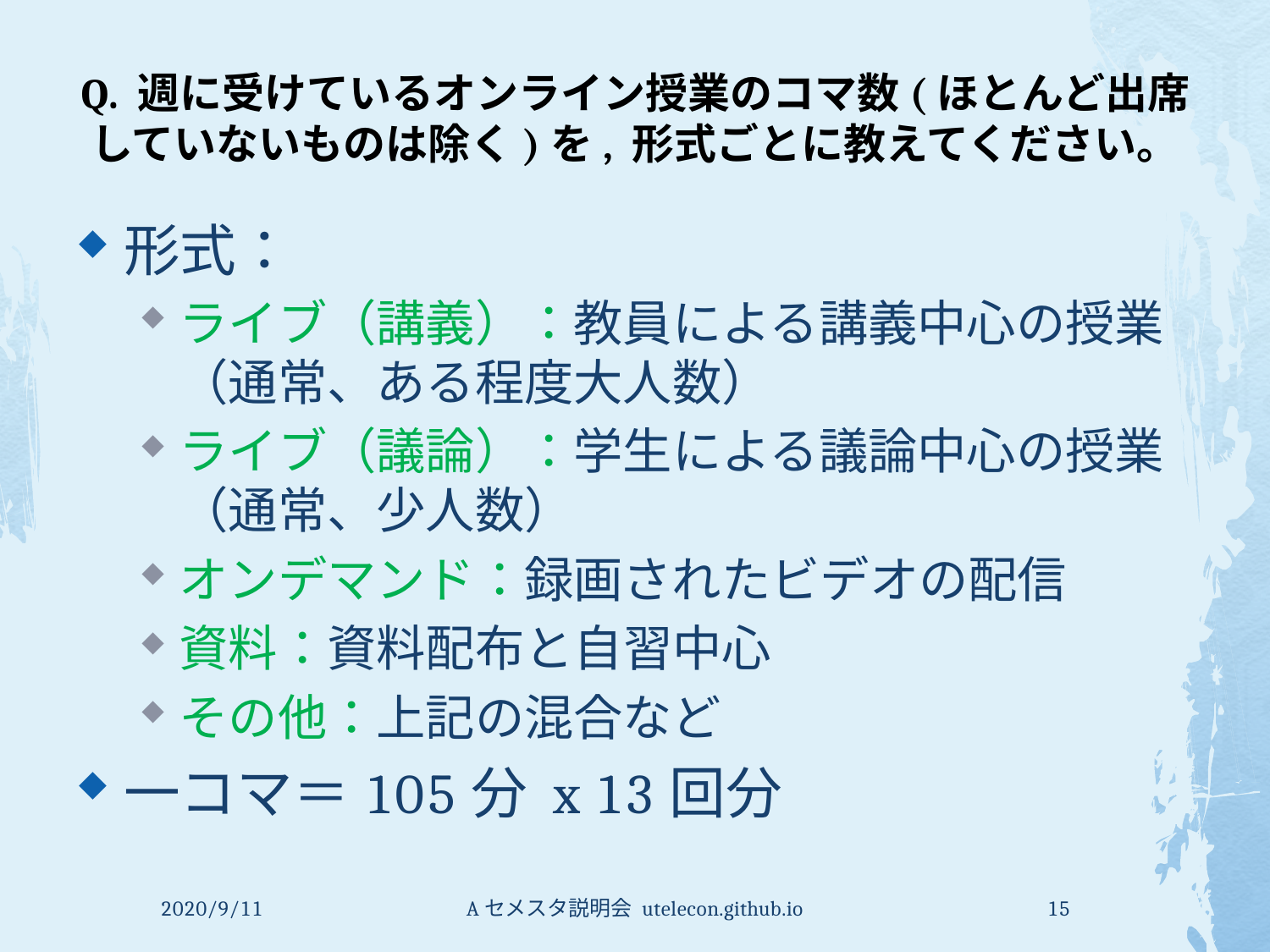

# Q. 週に受けているオンライン授業のコマ数(ほとんど出席していないものは除く)を, 形式ごとに教えてください。
形式：
ライブ（講義）：教員による講義中心の授業（通常、ある程度大人数）
ライブ（議論）：学生による議論中心の授業（通常、少人数）
オンデマンド：録画されたビデオの配信
資料：資料配布と自習中心
その他：上記の混合など
一コマ＝105分 x 13回分
2020/9/11
Aセメスタ説明会 utelecon.github.io
15